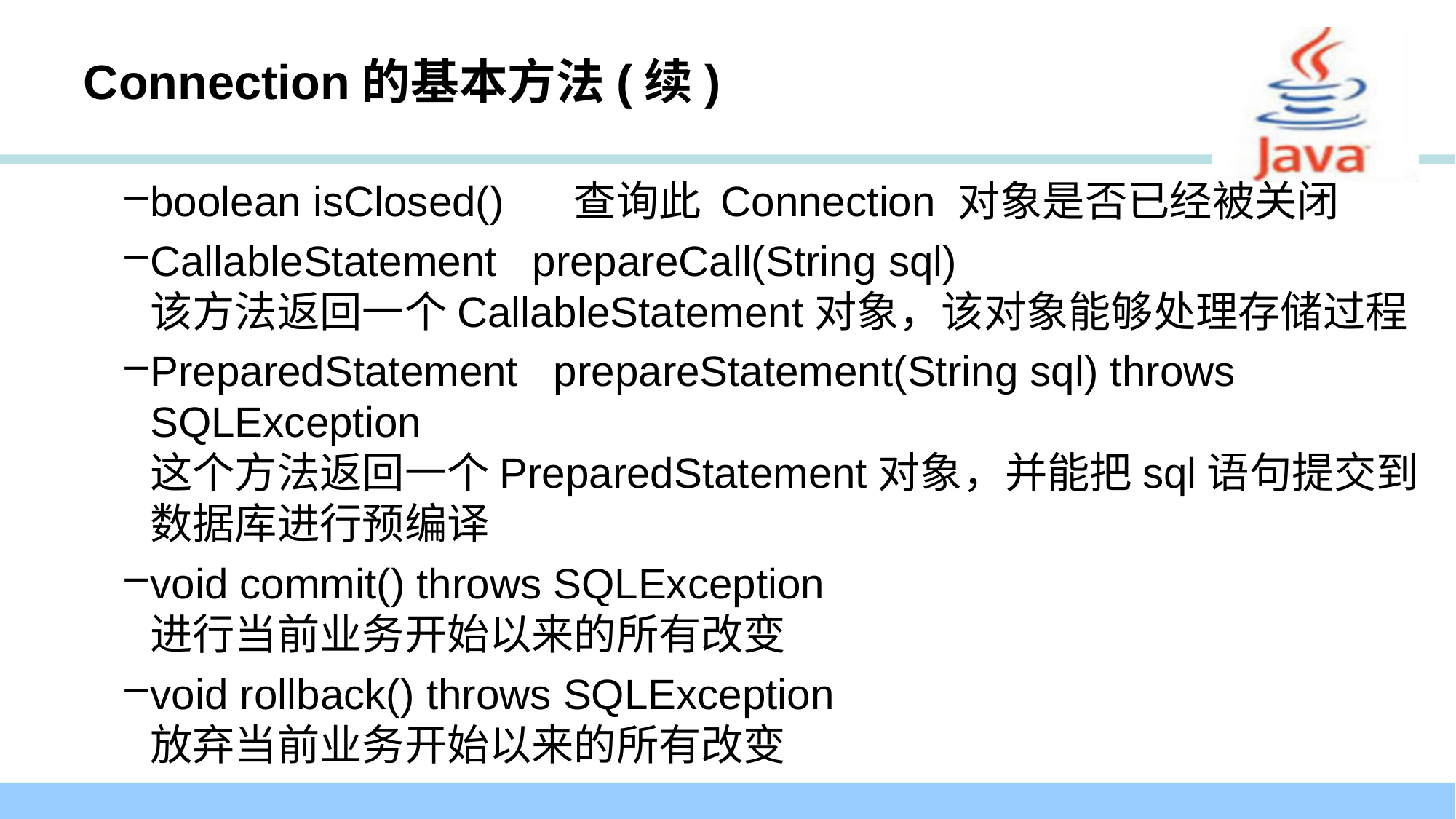

# Connection的基本方法(续)
boolean isClosed()     查询此 Connection 对象是否已经被关闭
CallableStatement   prepareCall(String sql)
该方法返回一个CallableStatement对象，该对象能够处理存储过程
PreparedStatement   prepareStatement(String sql) throws SQLException
这个方法返回一个PreparedStatement对象，并能把sql语句提交到数据库进行预编译
void commit() throws SQLException
进行当前业务开始以来的所有改变
void rollback() throws SQLException
放弃当前业务开始以来的所有改变